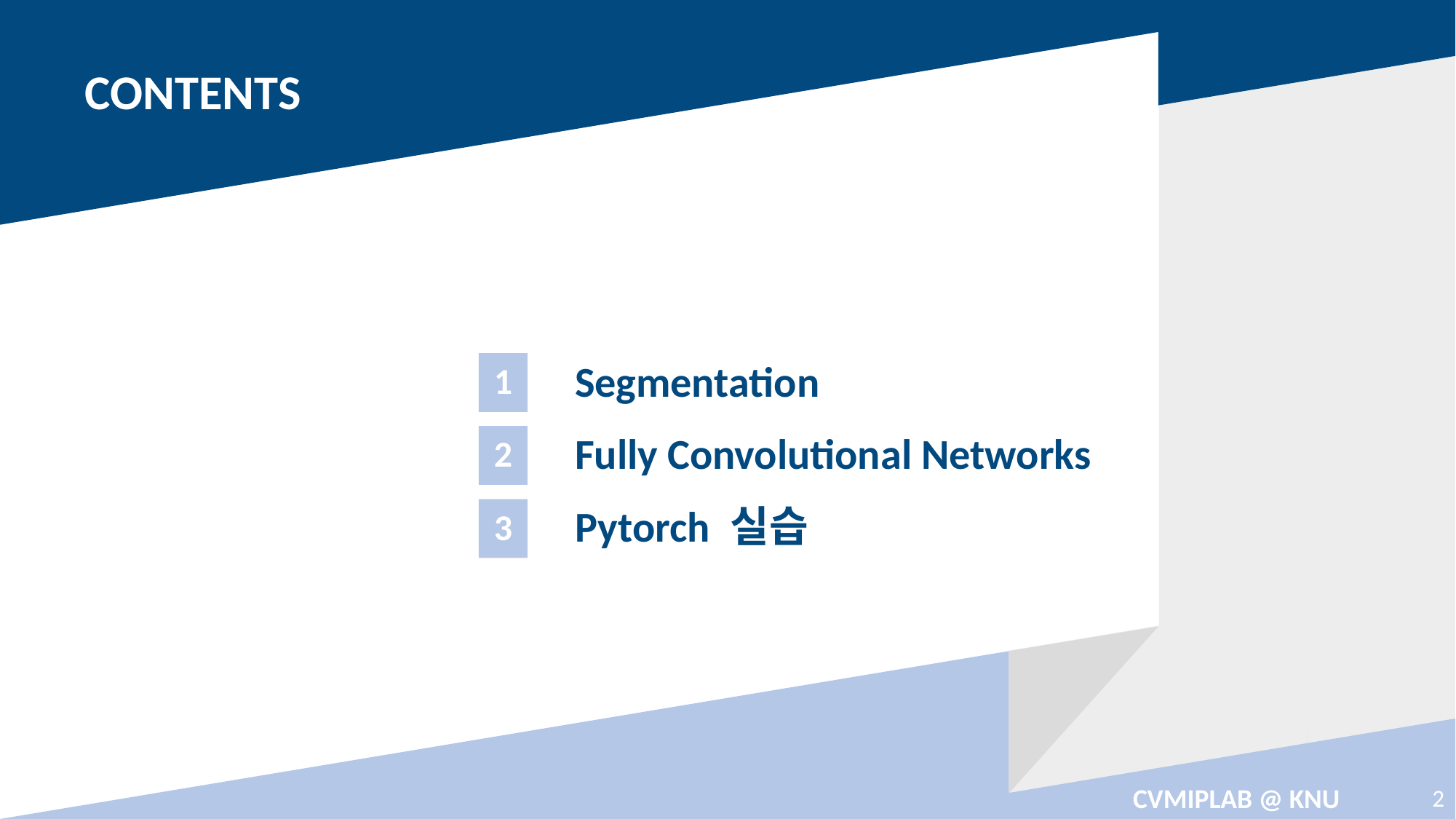

1
Segmentation
2
Fully Convolutional Networks
3
Pytorch 실습
CVMIPLAB @ KNU
2